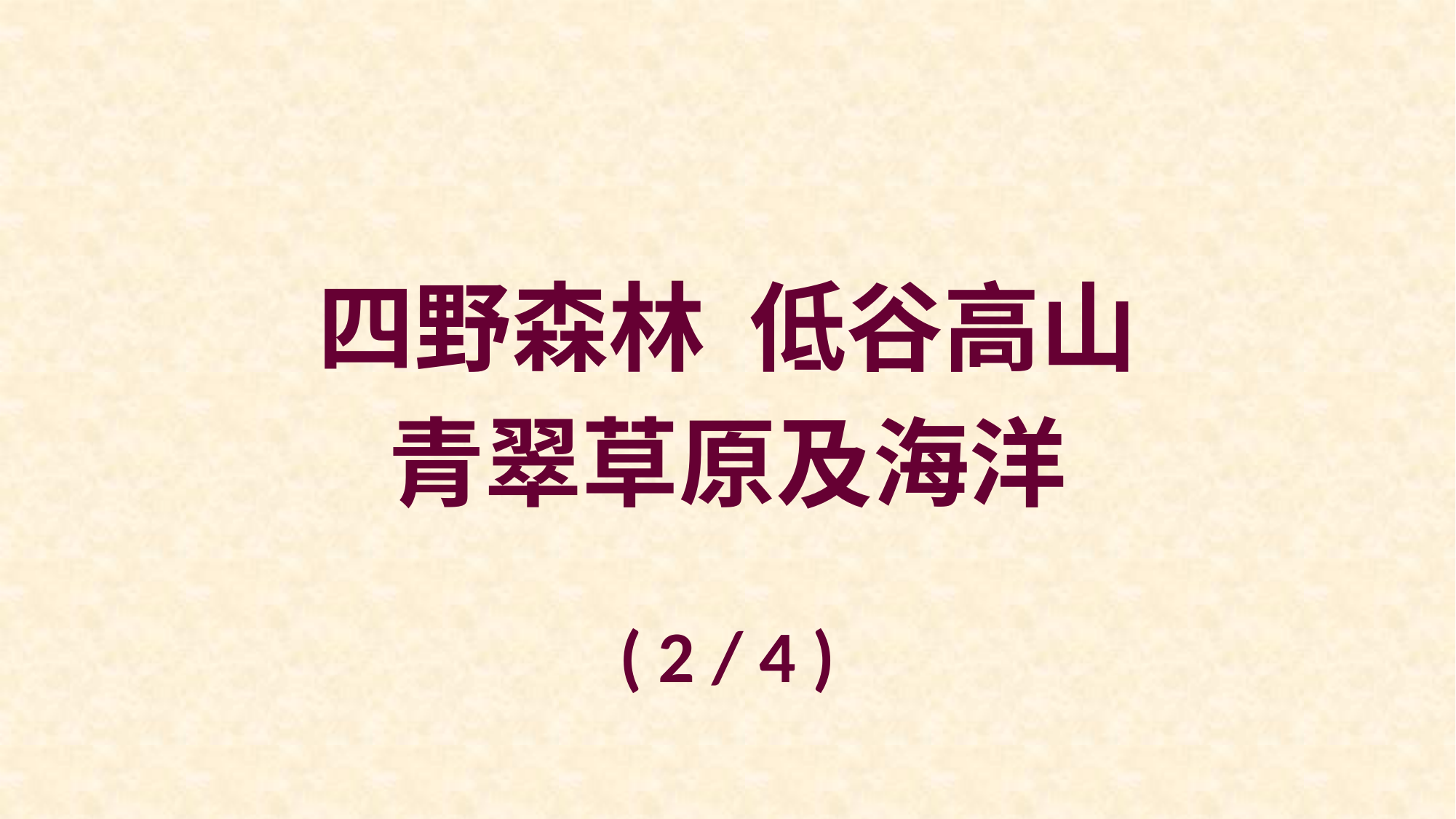

四野森林  低谷高山
青翠草原及海洋
( 2 / 4 )